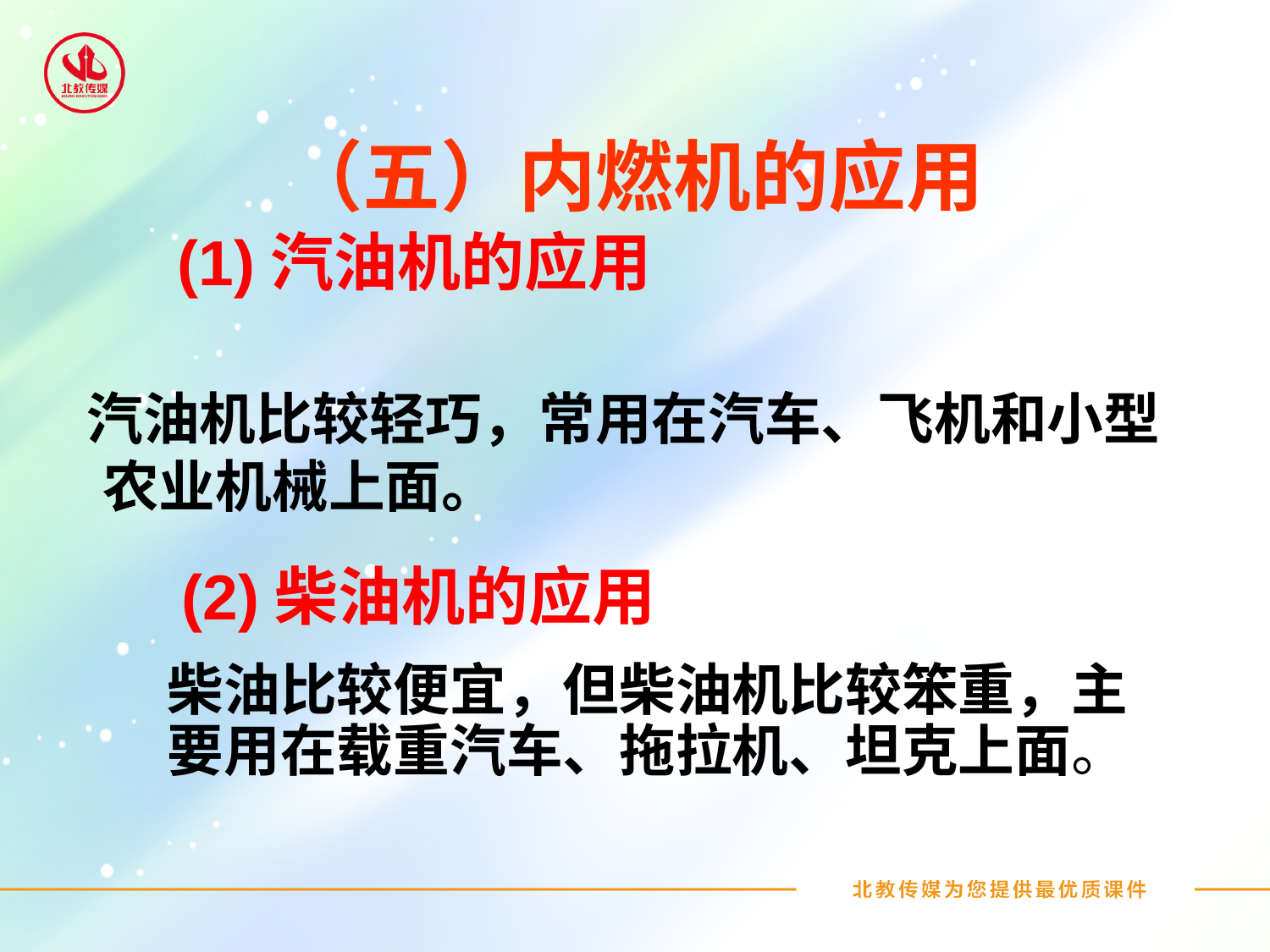

# （五）内燃机的应用
(1)汽油机的应用
  汽油机比较轻巧，常用在汽车、飞机和小型农业机械上面。

(2)柴油机的应用

柴油比较便宜，但柴油机比较笨重，主要用在载重汽车、拖拉机、坦克上面。